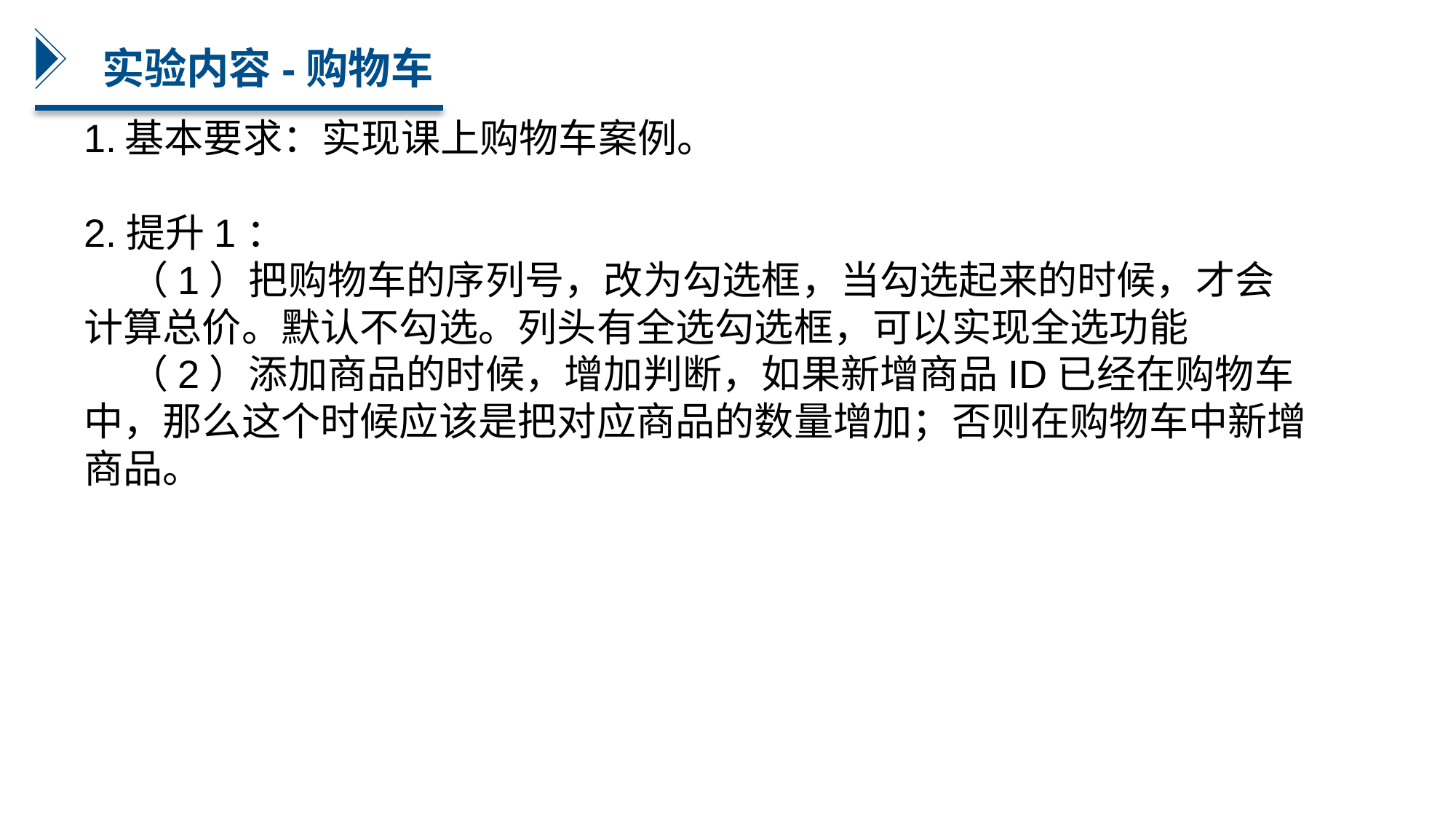

实验内容-购物车
基本要求：实现课上购物车案例。

2.提升1：
    （1）把购物车的序列号，改为勾选框，当勾选起来的时候，才会计算总价。默认不勾选。列头有全选勾选框，可以实现全选功能
    （2）添加商品的时候，增加判断，如果新增商品ID已经在购物车中，那么这个时候应该是把对应商品的数量增加；否则在购物车中新增商品。